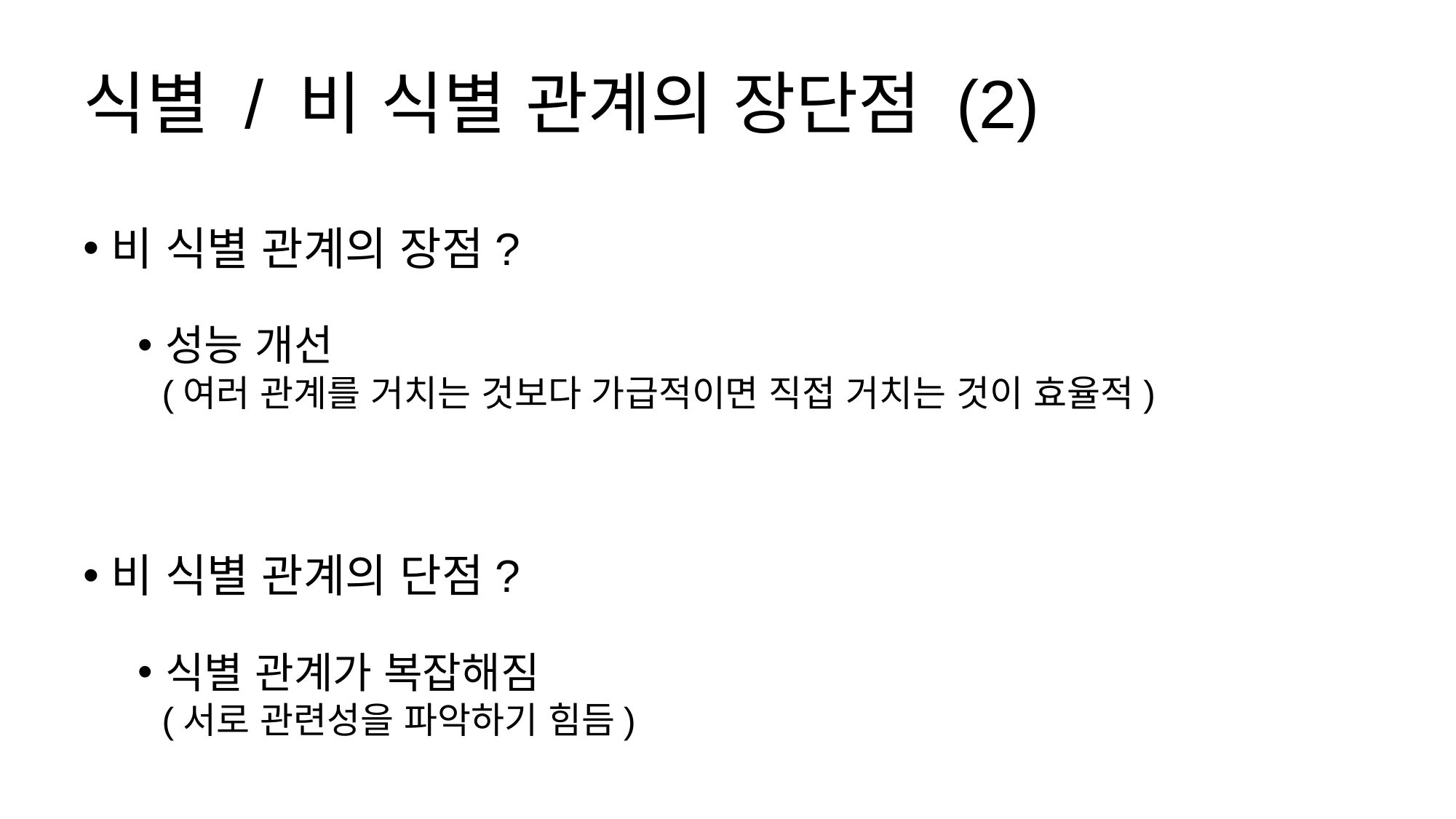

# 식별 / 비 식별 관계의 장단점 (2)
비 식별 관계의 장점?

성능 개선
  (여러 관계를 거치는 것보다 가급적이면 직접 거치는 것이 효율적)

비 식별 관계의 단점?

식별 관계가 복잡해짐
  (서로 관련성을 파악하기 힘듬)